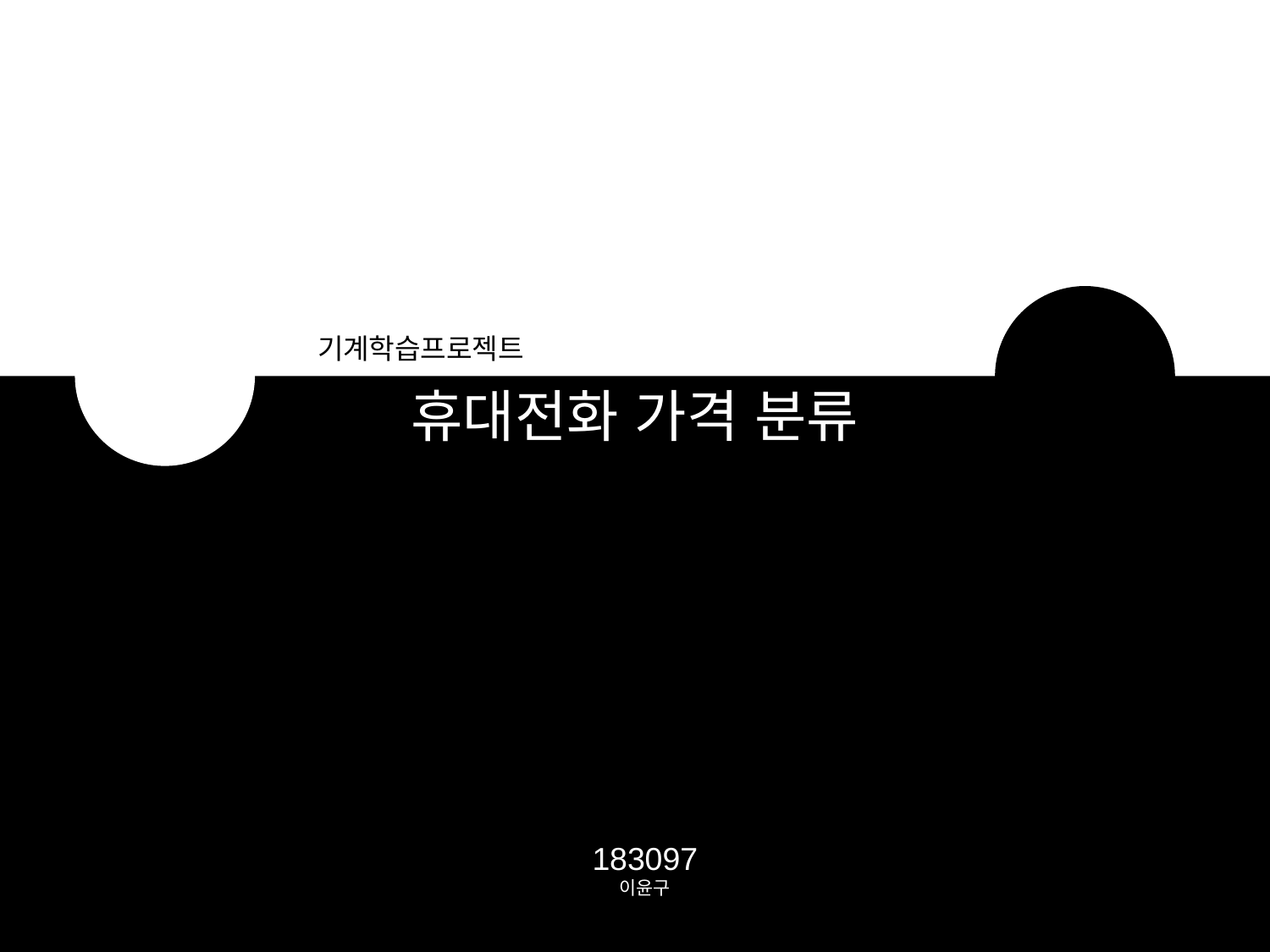

기계학습프로젝트
휴대전화 가격 분류

183097
이윤구
1